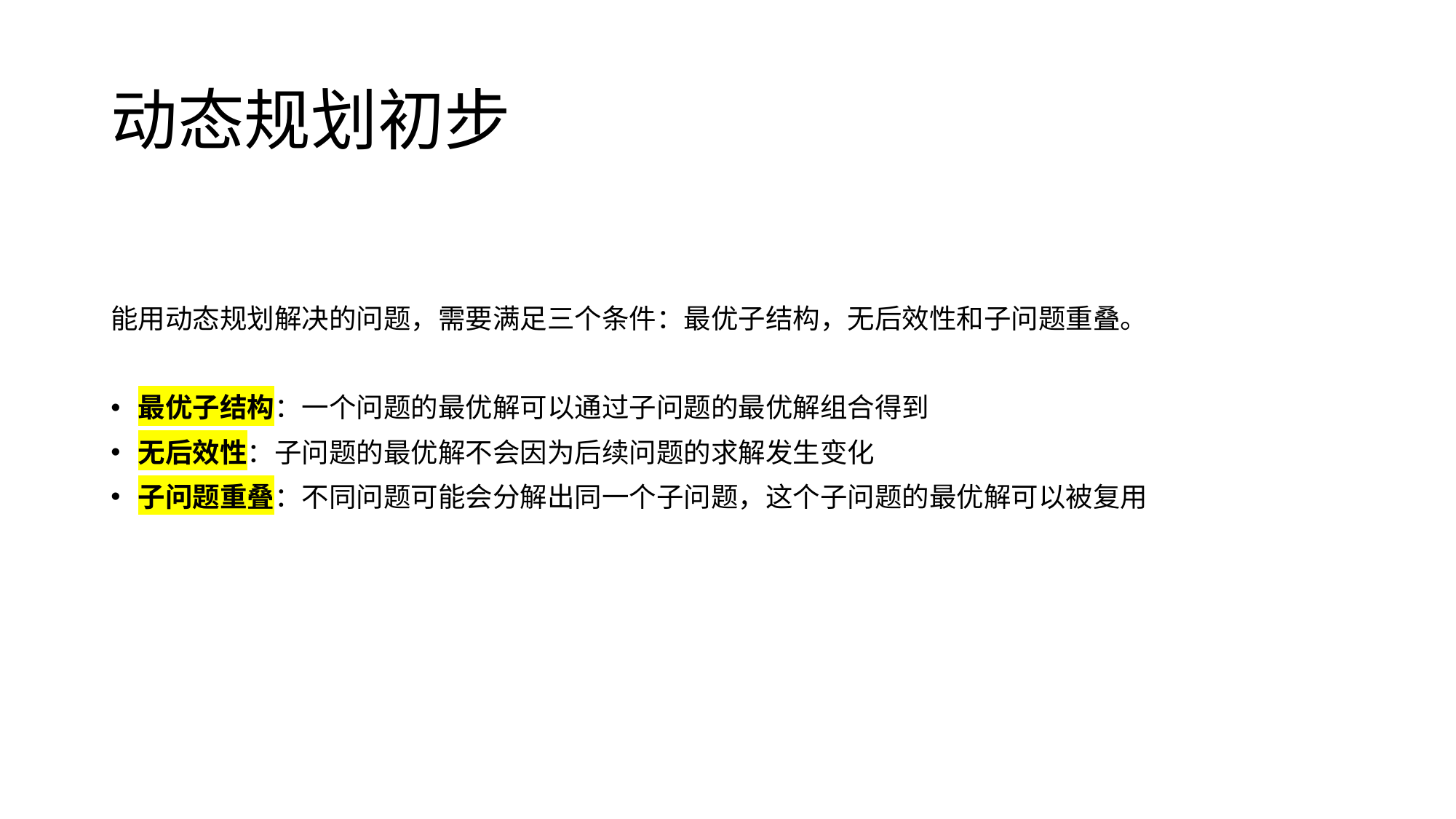

# 动态规划初步
能用动态规划解决的问题，需要满足三个条件：最优子结构，无后效性和子问题重叠。

最优子结构：一个问题的最优解可以通过子问题的最优解组合得到
无后效性：子问题的最优解不会因为后续问题的求解发生变化
子问题重叠：不同问题可能会分解出同一个子问题，这个子问题的最优解可以被复用